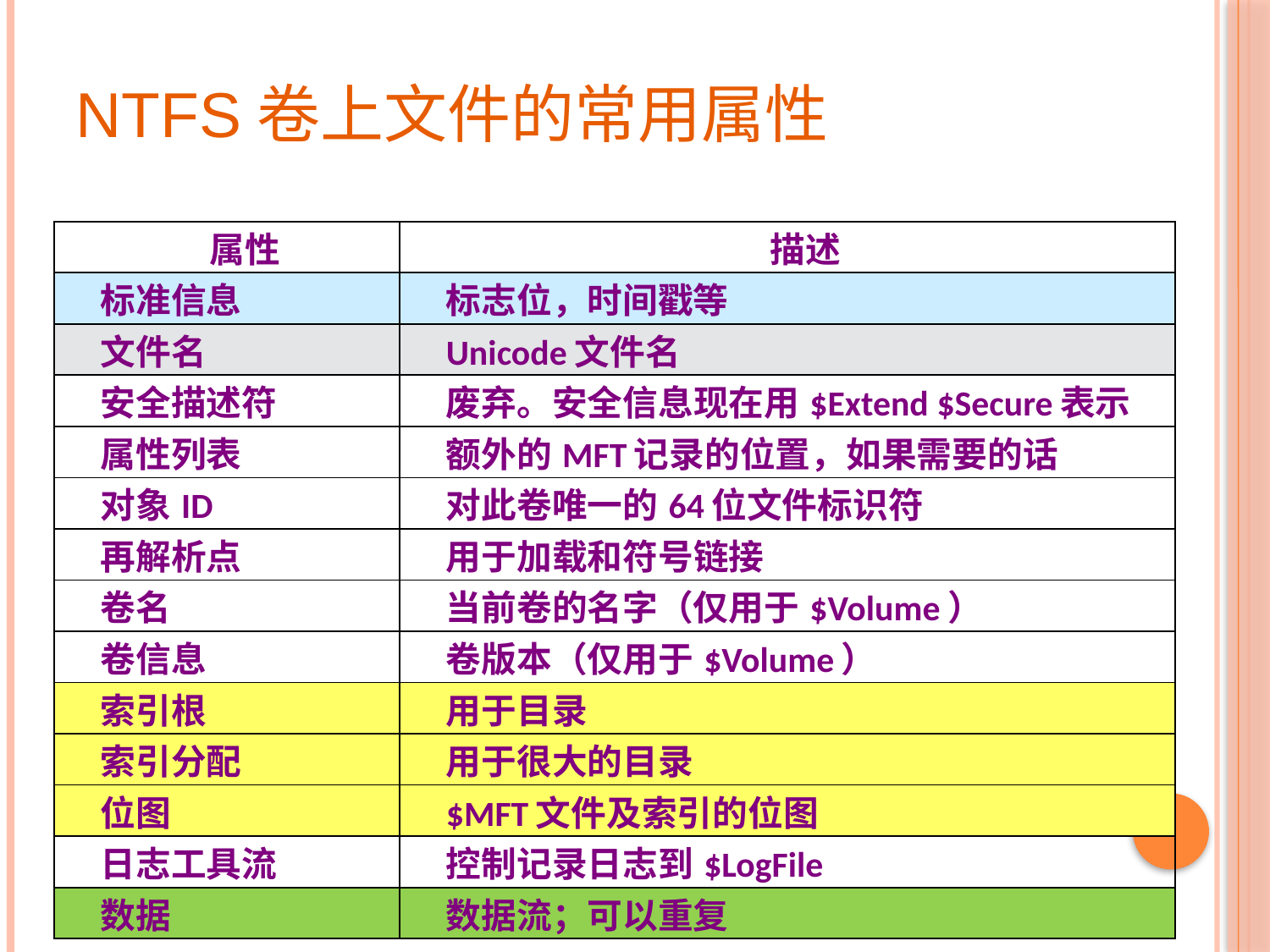

# NTFS卷上文件的常用属性
| 属性 | 描述 |
| --- | --- |
| 标准信息 | 标志位，时间戳等 |
| 文件名 | Unicode文件名 |
| 安全描述符 | 废弃。安全信息现在用$Extend $Secure表示 |
| 属性列表 | 额外的MFT记录的位置，如果需要的话 |
| 对象ID | 对此卷唯一的64位文件标识符 |
| 再解析点 | 用于加载和符号链接 |
| 卷名 | 当前卷的名字（仅用于$Volume） |
| 卷信息 | 卷版本（仅用于$Volume） |
| 索引根 | 用于目录 |
| 索引分配 | 用于很大的目录 |
| 位图 | $MFT文件及索引的位图 |
| 日志工具流 | 控制记录日志到$LogFile |
| 数据 | 数据流；可以重复 |